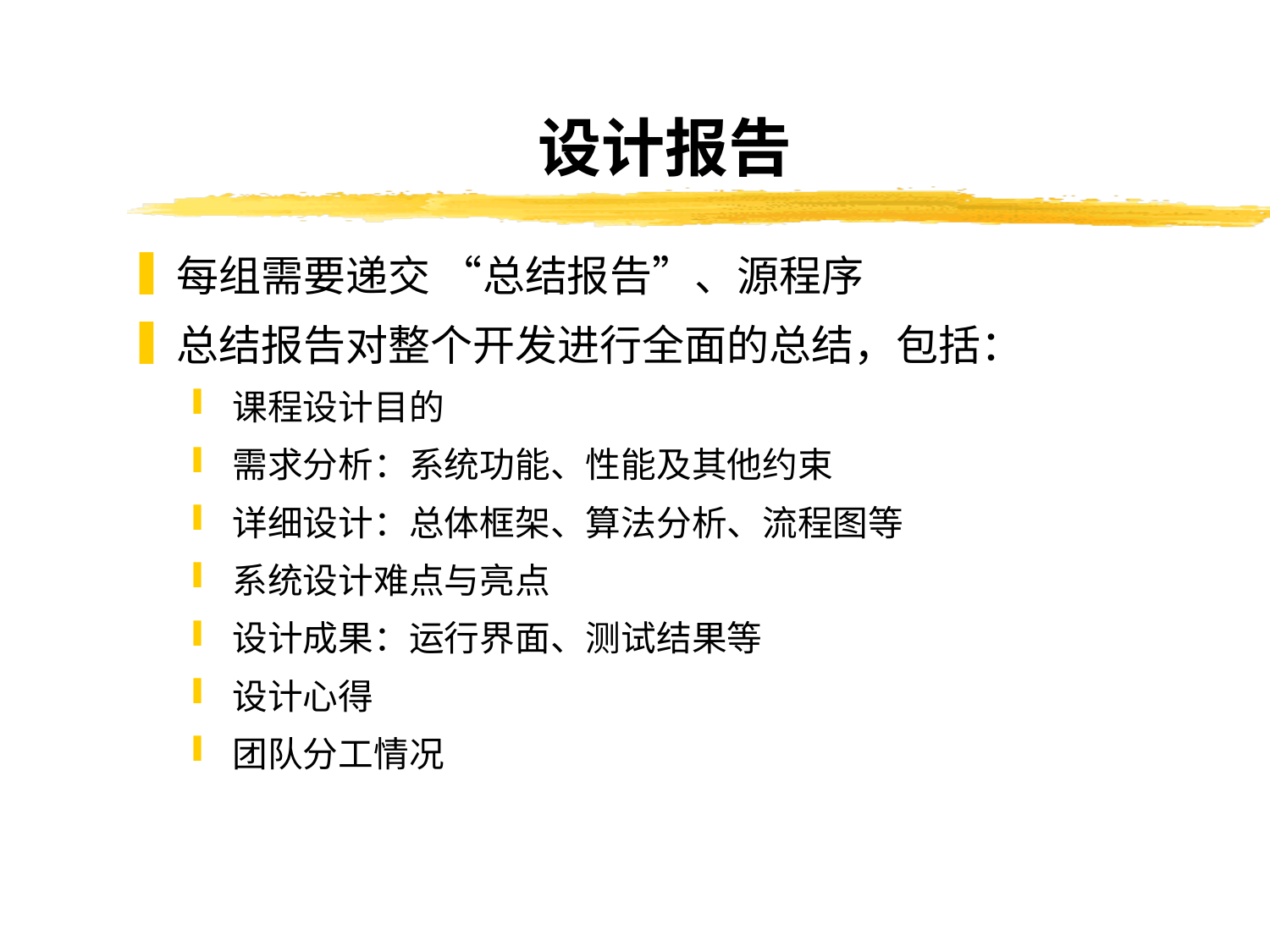

# 设计报告
每组需要递交 “总结报告”、源程序
总结报告对整个开发进行全面的总结，包括：
课程设计目的
需求分析：系统功能、性能及其他约束
详细设计：总体框架、算法分析、流程图等
系统设计难点与亮点
设计成果：运行界面、测试结果等
设计心得
团队分工情况